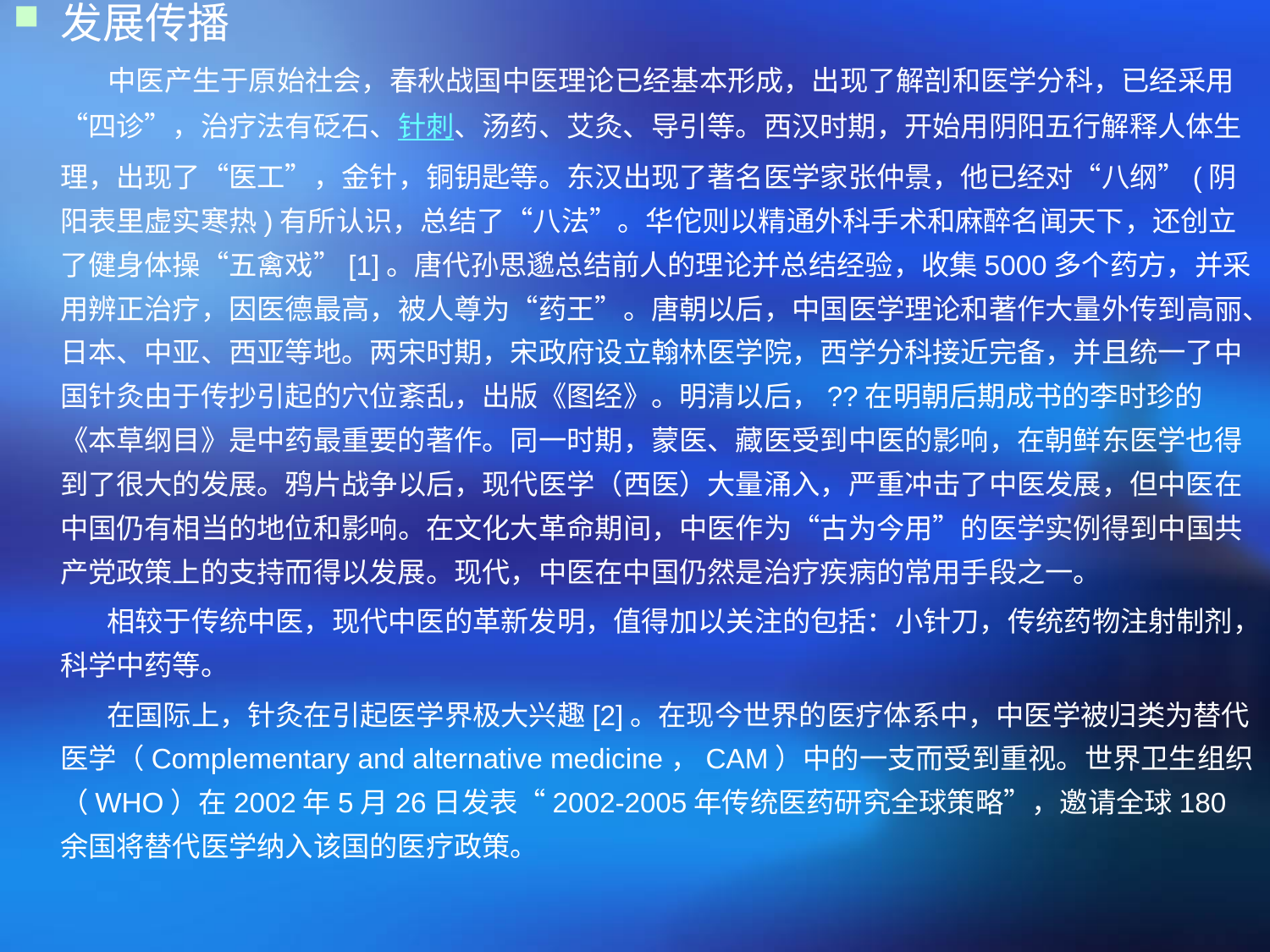

发展传播
              中医产生于原始社会，春秋战国中医理论已经基本形成，出现了解剖和医学分科，已经采用“四诊”，治疗法有砭石、针刺、汤药、艾灸、导引等。西汉时期，开始用阴阳五行解释人体生理，出现了“医工”，金针，铜钥匙等。东汉出现了著名医学家张仲景，他已经对“八纲”(阴阳表里虚实寒热)有所认识，总结了“八法”。华佗则以精通外科手术和麻醉名闻天下，还创立了健身体操“五禽戏”[1]。唐代孙思邈总结前人的理论并总结经验，收集5000多个药方，并采用辨正治疗，因医德最高，被人尊为“药王”。唐朝以后，中国医学理论和著作大量外传到高丽、日本、中亚、西亚等地。两宋时期，宋政府设立翰林医学院，西学分科接近完备，并且统一了中国针灸由于传抄引起的穴位紊乱，出版《图经》。明清以后，??在明朝后期成书的李时珍的《本草纲目》是中药最重要的著作。同一时期，蒙医、藏医受到中医的影响，在朝鲜东医学也得到了很大的发展。鸦片战争以后，现代医学（西医）大量涌入，严重冲击了中医发展，但中医在中国仍有相当的地位和影响。在文化大革命期间，中医作为“古为今用”的医学实例得到中国共产党政策上的支持而得以发展。现代，中医在中国仍然是治疗疾病的常用手段之一。
　　      相较于传统中医，现代中医的革新发明，值得加以关注的包括：小针刀，传统药物注射制剂，科学中药等。
　　      在国际上，针灸在引起医学界极大兴趣[2]。在现今世界的医疗体系中，中医学被归类为替代医学（Complementary and alternative medicine，CAM）中的一支而受到重视。世界卫生组织（WHO）在2002年5月26日发表“2002-2005年传统医药研究全球策略”，邀请全球180余国将替代医学纳入该国的医疗政策。